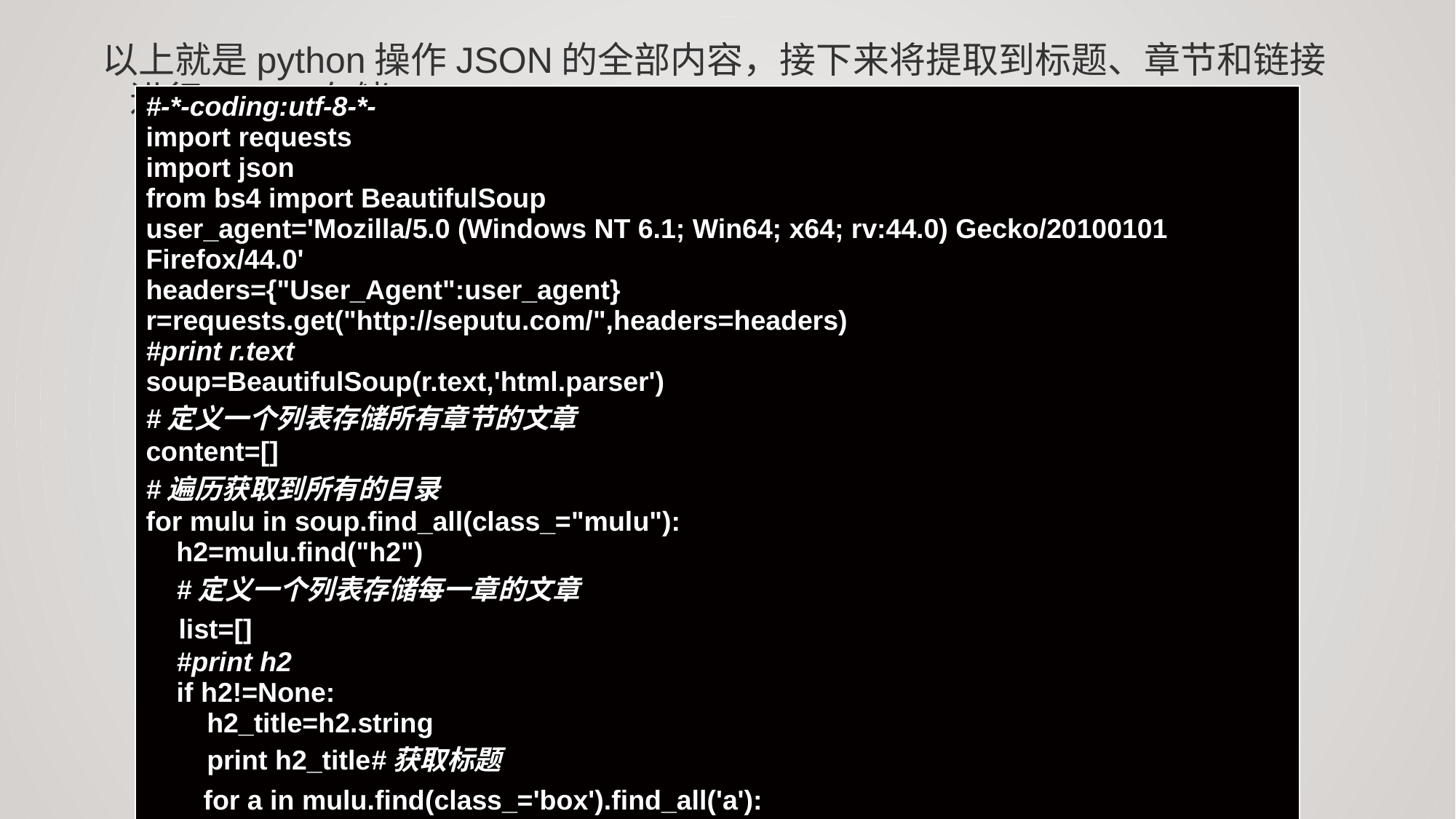

以上就是python操作JSON的全部内容，接下来将提取到标题、章节和链接进行JSON存储。

| #-\*-coding:utf-8-\*- import requests import json from bs4 import BeautifulSoup user\_agent='Mozilla/5.0 (Windows NT 6.1; Win64; x64; rv:44.0) Gecko/20100101 Firefox/44.0' headers={"User\_Agent":user\_agent} r=requests.get("http://seputu.com/",headers=headers) #print r.text soup=BeautifulSoup(r.text,'html.parser') #定义一个列表存储所有章节的文章 content=[] #遍历获取到所有的目录 for mulu in soup.find\_all(class\_="mulu"): h2=mulu.find("h2") #定义一个列表存储每一章的文章 list=[] #print h2 if h2!=None: h2\_title=h2.string print h2\_title#获取标题 for a in mulu.find(class\_='box').find\_all('a'): href=a.attrs.get("href") box\_title=a.attrs.get("title") list.append({"href":href,"box\_title":box\_title}) content.append({"h2\_title":h2\_title,"content":list}) with open("zhangsan.json","wb") as fp: json.dump(content,fp=fp,indent=4) |
| --- |